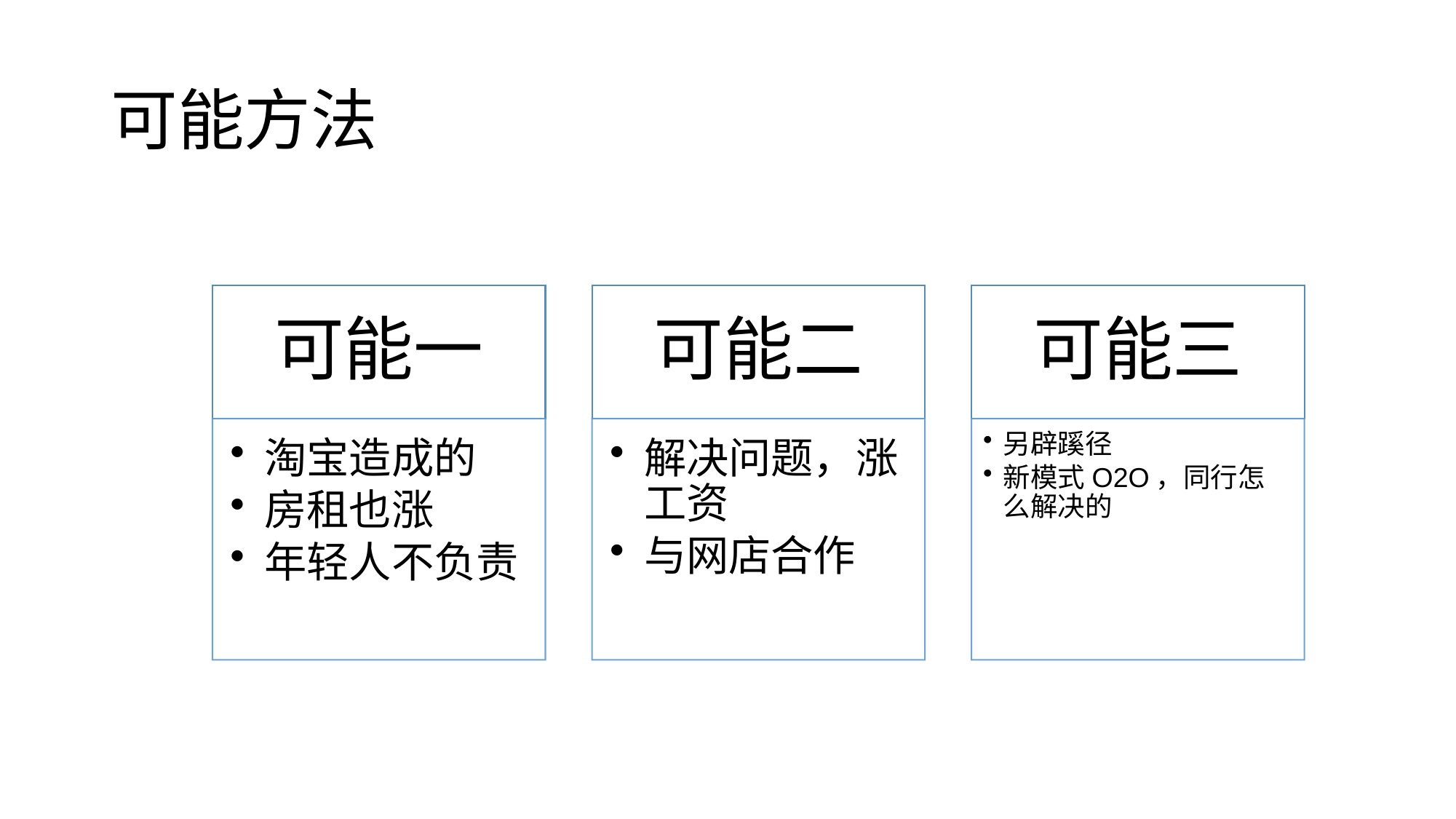

# 可能方法
可能一
淘宝造成的
房租也涨
年轻人不负责
可能二
解决问题，涨工资
与网店合作
可能三
另辟蹊径
新模式O2O，同行怎么解决的